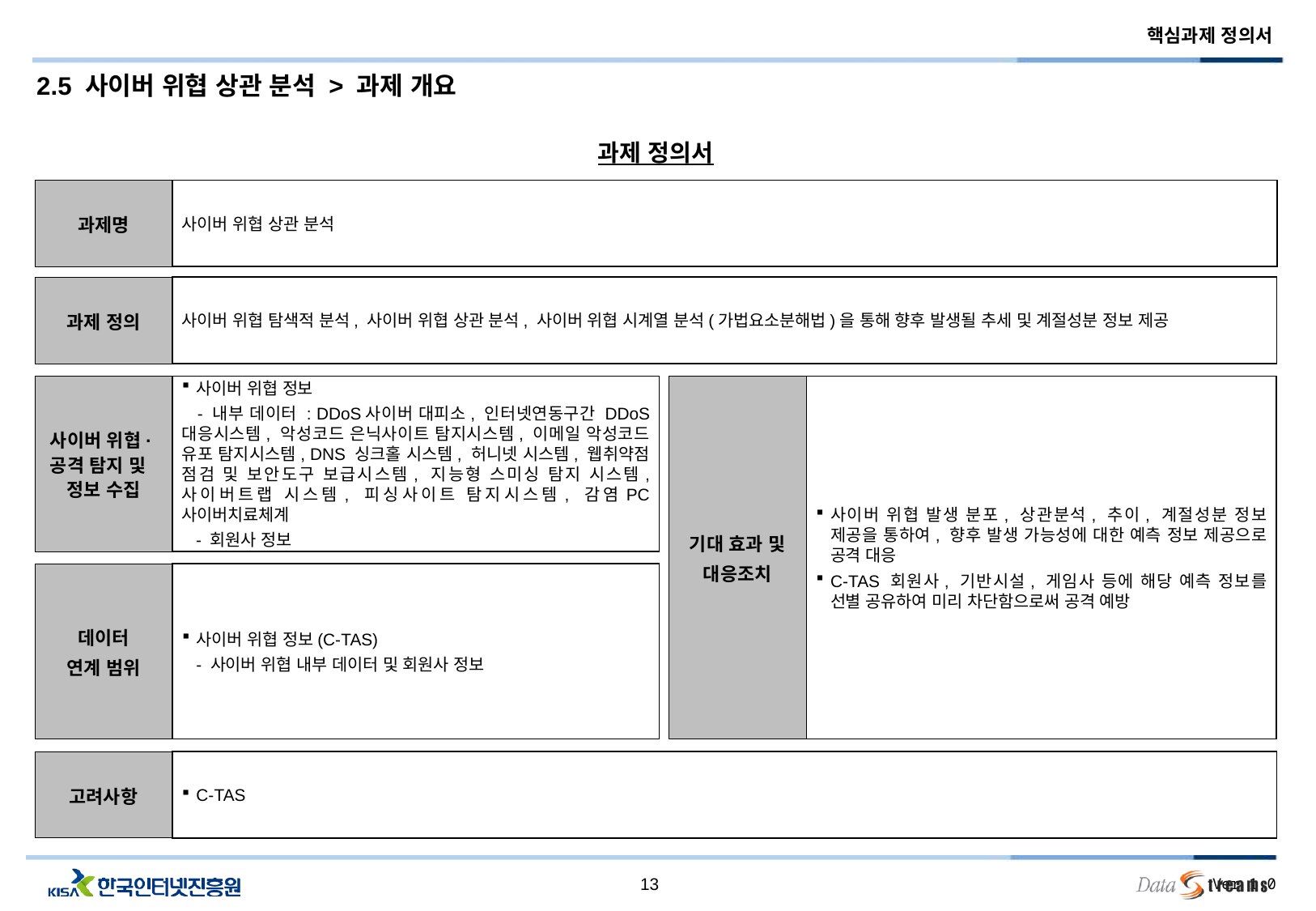

2.5 사이버 위협 상관 분석 > 과제 개요
과제 정의서
과제명
사이버 위협 상관 분석
과제 정의
사이버 위협 탐색적 분석, 사이버 위협 상관 분석, 사이버 위협 시계열 분석(가법요소분해법)을 통해 향후 발생될 추세 및 계절성분 정보 제공
사이버 위협·  공격 탐지 및   정보 수집
사이버 위협 정보
   - 내부 데이터 : DDoS사이버 대피소, 인터넷연동구간 DDoS 대응시스템, 악성코드 은닉사이트 탐지시스템, 이메일 악성코드 유포 탐지시스템, DNS 싱크홀 시스템, 허니넷 시스템, 웹취약점 점검 및 보안도구 보급시스템, 지능형 스미싱 탐지 시스템, 사이버트랩 시스템, 피싱사이트 탐지시스템, 감염PC 사이버치료체계
   - 회원사 정보
기대 효과 및
대응조치
사이버 위협 발생 분포, 상관분석, 추이, 계절성분 정보 제공을 통하여, 향후 발생 가능성에 대한 예측 정보 제공으로 공격 대응
C-TAS 회원사, 기반시설, 게임사 등에 해당 예측 정보를 선별 공유하여 미리 차단함으로써 공격 예방
데이터
연계 범위
사이버 위협 정보(C-TAS)
   - 사이버 위협 내부 데이터 및 회원사 정보
고려사항
C-TAS